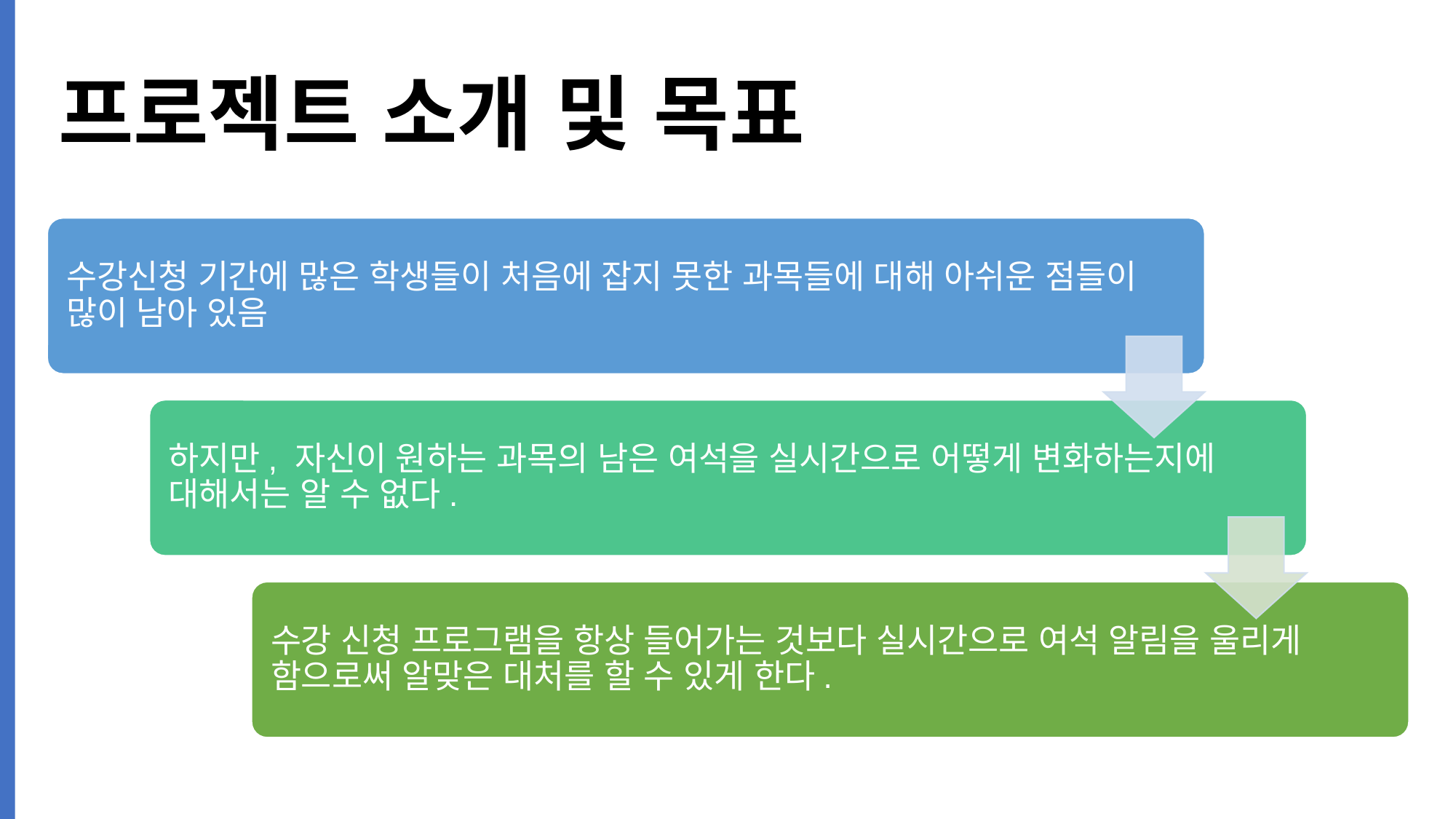

# 프로젝트 소개 및 목표
수강신청 기간에 많은 학생들이 처음에 잡지 못한 과목들에 대해 아쉬운 점들이 많이 남아 있음
하지만, 자신이 원하는 과목의 남은 여석을 실시간으로 어떻게 변화하는지에 대해서는 알 수 없다.
수강 신청 프로그램을 항상 들어가는 것보다 실시간으로 여석 알림을 울리게 함으로써 알맞은 대처를 할 수 있게 한다.